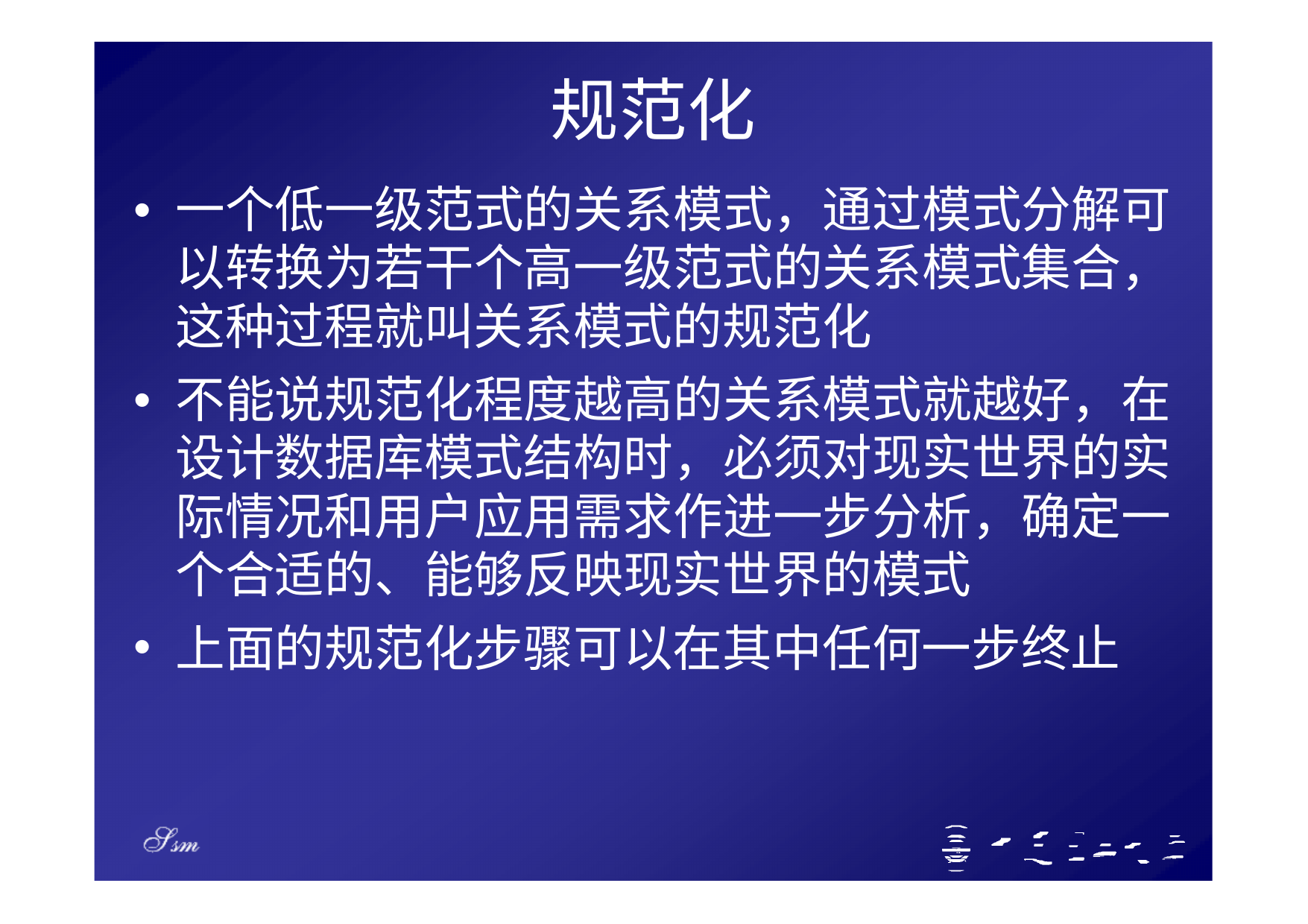

规范化
一个低一级范式的关系模式，通过模式分解可 以转换为若干个高一级范式的关系模式集合， 这种过程就叫关系模式的规范化
不能说规范化程度越高的关系模式就越好，在 设计数据库模式结构时，必须对现实世界的实 际情况和用户应用需求作进一步分析，确定一 个合适的、能够反映现实世界的模式
上面的规范化步骤可以在其中任何一步终止

Ssm